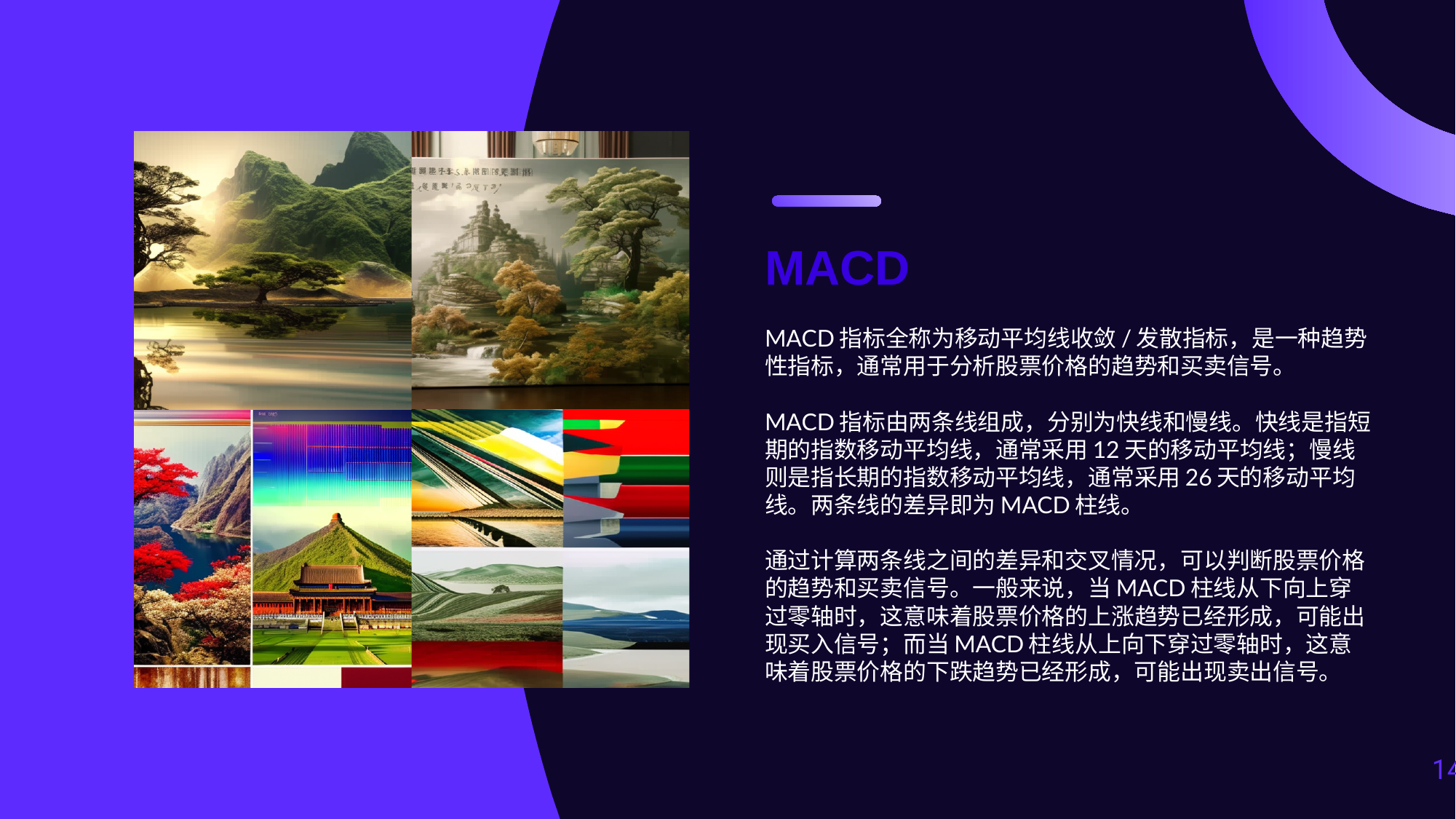

MACD
MACD指标全称为移动平均线收敛/发散指标，是一种趋势性指标，通常用于分析股票价格的趋势和买卖信号。

MACD指标由两条线组成，分别为快线和慢线。快线是指短期的指数移动平均线，通常采用12天的移动平均线；慢线则是指长期的指数移动平均线，通常采用26天的移动平均线。两条线的差异即为MACD柱线。

通过计算两条线之间的差异和交叉情况，可以判断股票价格的趋势和买卖信号。一般来说，当MACD柱线从下向上穿过零轴时，这意味着股票价格的上涨趋势已经形成，可能出现买入信号；而当MACD柱线从上向下穿过零轴时，这意味着股票价格的下跌趋势已经形成，可能出现卖出信号。